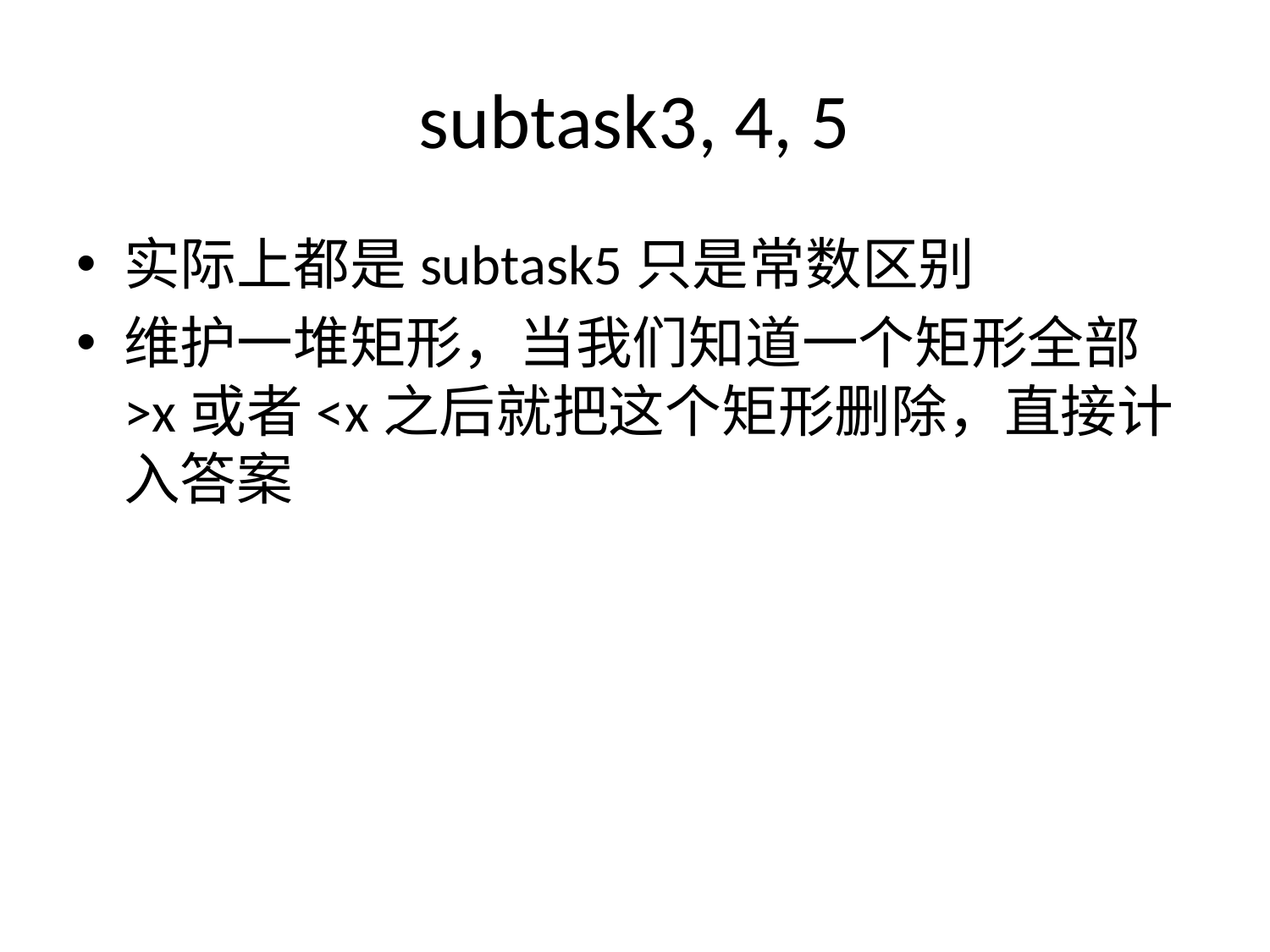

# subtask3, 4, 5
实际上都是subtask5只是常数区别
维护一堆矩形，当我们知道一个矩形全部>x或者<x之后就把这个矩形删除，直接计入答案